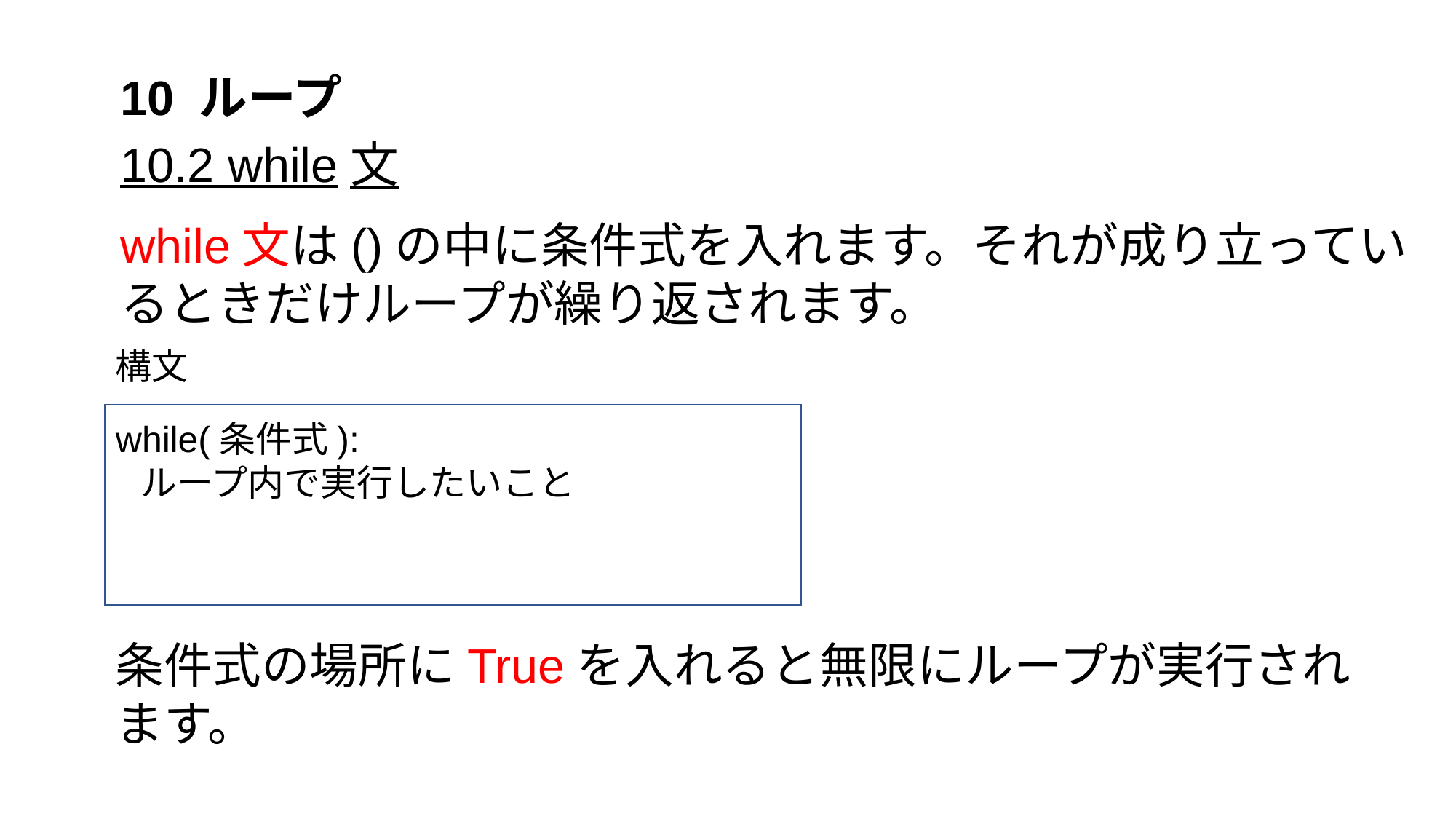

10 ループ
10.2 while文
while文は()の中に条件式を入れます。それが成り立っているときだけループが繰り返されます。
構文

while(条件式):
  ループ内で実行したいこと
条件式の場所にTrueを入れると無限にループが実行されます。